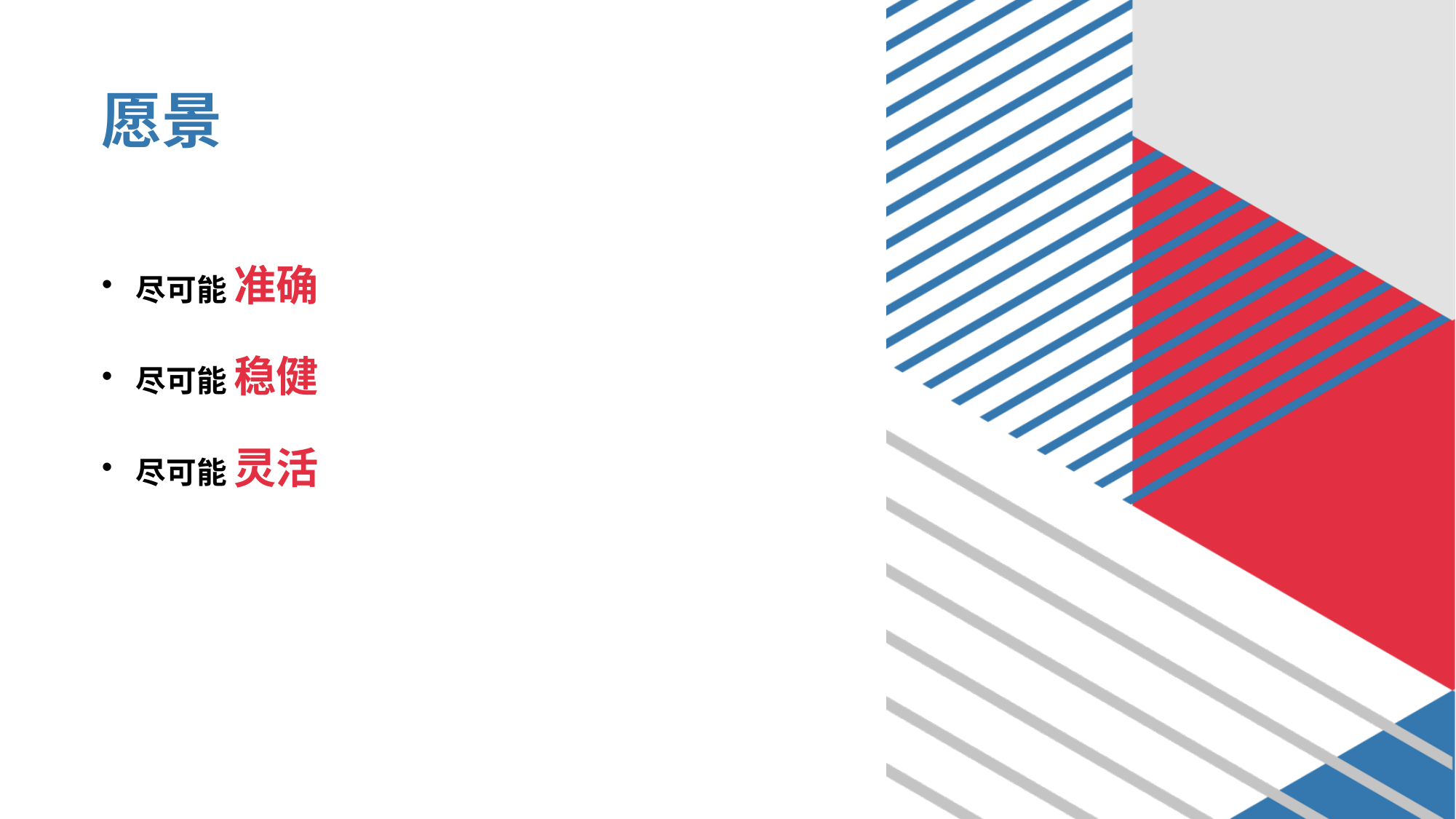

# 愿景
尽可能 准确
尽可能 稳健
尽可能 灵活